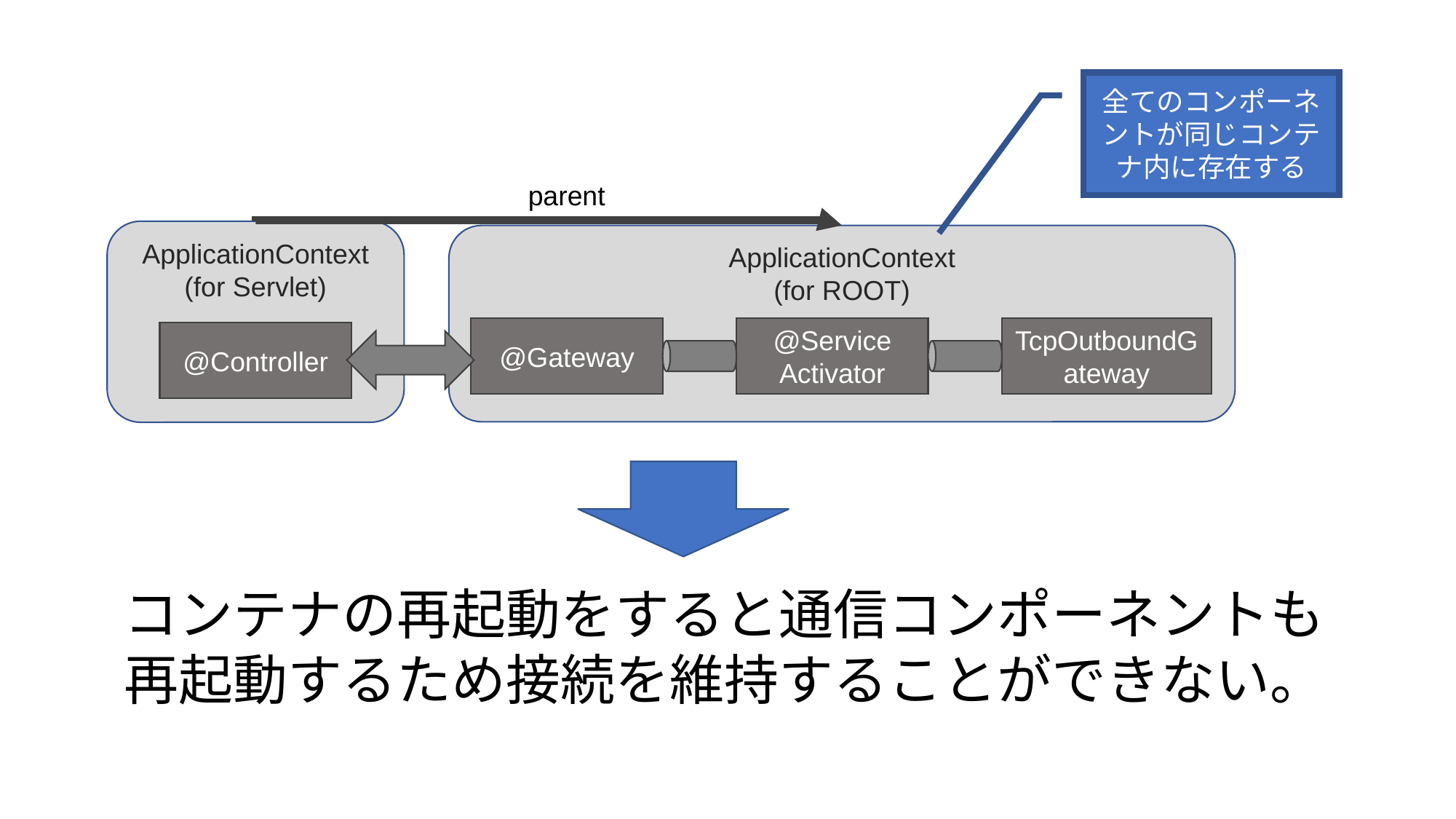

全てのコンポーネントが同じコンテナ内に存在する
parent
ApplicationContext
(for Servlet)
ApplicationContext
(for ROOT)
@Gateway
@Service
Activator
TcpOutboundGateway

@Controller

コンテナの再起動をすると通信コンポーネントも
再起動するため接続を維持することができない。